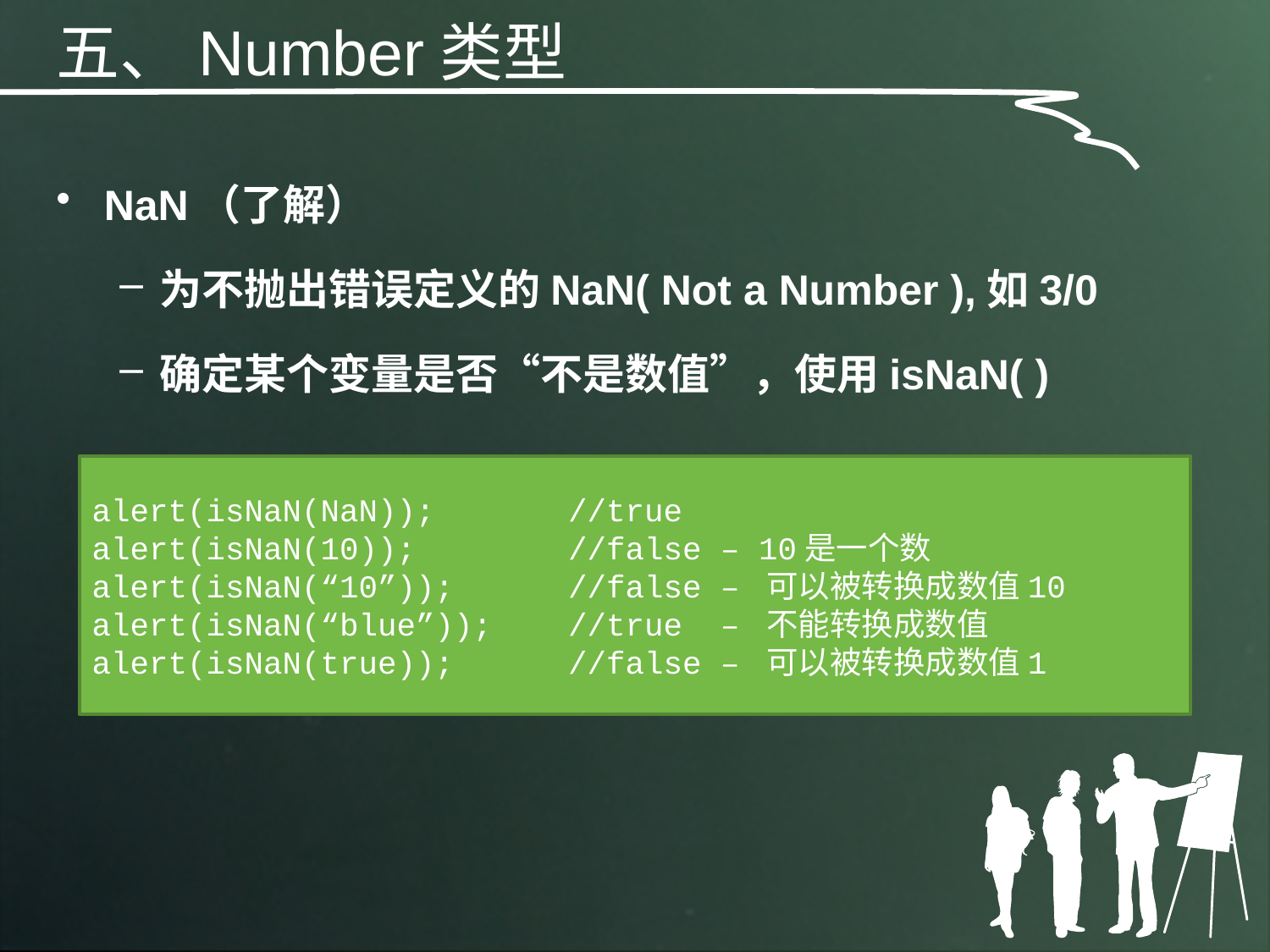

五、Number类型

NaN（了解）
为不抛出错误定义的NaN( Not a Number ),如3/0
确定某个变量是否“不是数值”，使用isNaN( )

alert(isNaN(NaN));       //true
alert(isNaN(10));        //false – 10是一个数
alert(isNaN(“10”));      //false – 可以被转换成数值10
alert(isNaN(“blue”));    //true  – 不能转换成数值
alert(isNaN(true));      //false – 可以被转换成数值1